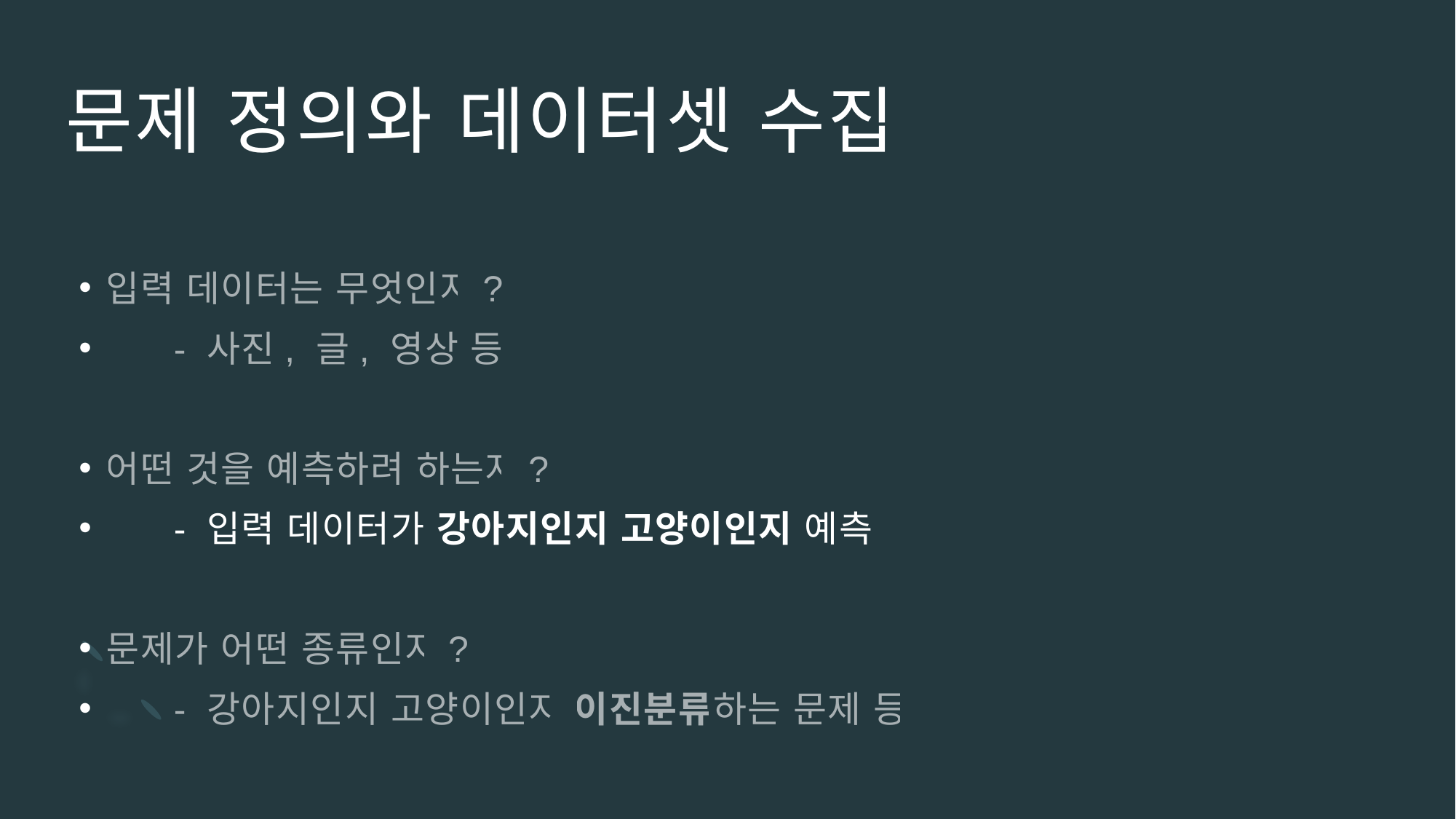

# 문제 정의와 데이터셋 수집

입력 데이터는 무엇인지?
      - 사진, 글, 영상 등

어떤 것을 예측하려 하는지?
      - 입력 데이터가 강아지인지 고양이인지 예측

문제가 어떤 종류인지?
      - 강아지인지 고양이인지 이진분류하는 문제 등